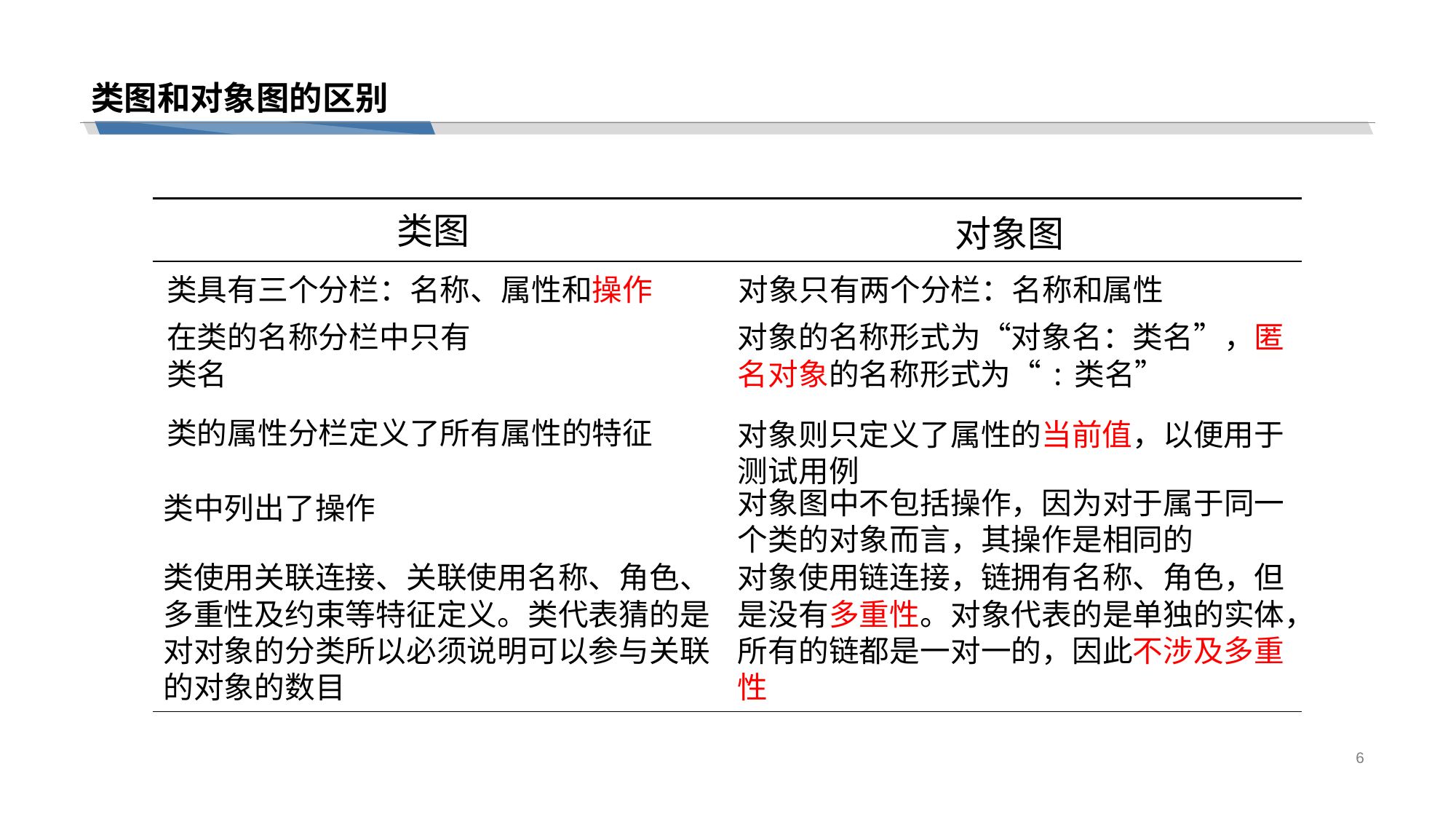

# 类图和对象图的区别
类图
对象图
对象只有两个分栏：名称和属性
类具有三个分栏：名称、属性和操作
在类的名称分栏中只有类名
对象的名称形式为“对象名：类名”，匿名对象的名称形式为“:类名”
类的属性分栏定义了所有属性的特征
对象则只定义了属性的当前值，以便用于测试用例
对象图中不包括操作，因为对于属于同一个类的对象而言，其操作是相同的
类中列出了操作
类使用关联连接、关联使用名称、角色、多重性及约束等特征定义。类代表猜的是对对象的分类所以必须说明可以参与关联的对象的数目
对象使用链连接，链拥有名称、角色，但是没有多重性。对象代表的是单独的实体，所有的链都是一对一的，因此不涉及多重性
6